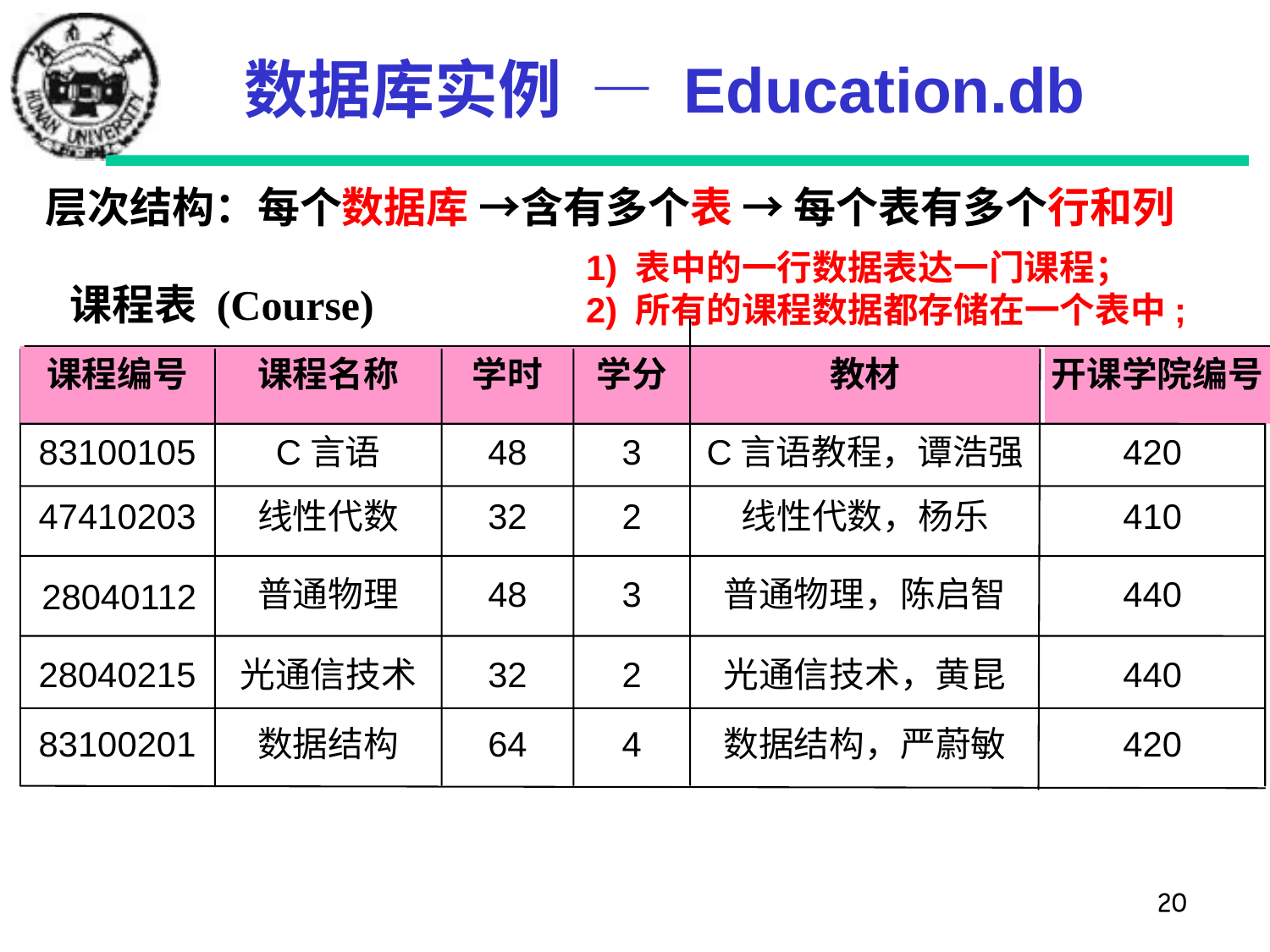

# 数据库实例  — Education.db
层次结构：每个数据库 →含有多个表 → 每个表有多个行和列

1) 表中的一行数据表达一门课程；
2) 所有的课程数据都存储在一个表中;
课程表 (Course)

课程编号

课程名称
学时
学分
教材
开课学院编号

83100105
C言语
48
3
C言语教程，谭浩强
420

47410203
线性代数
32
2
线性代数，杨乐
410

普通物理
48
3
普通物理，陈启智
440
28040112

28040215
光通信技术
32
2
光通信技术，黄昆
440

83100201
数据结构
64
4
数据结构，严蔚敏
420

20